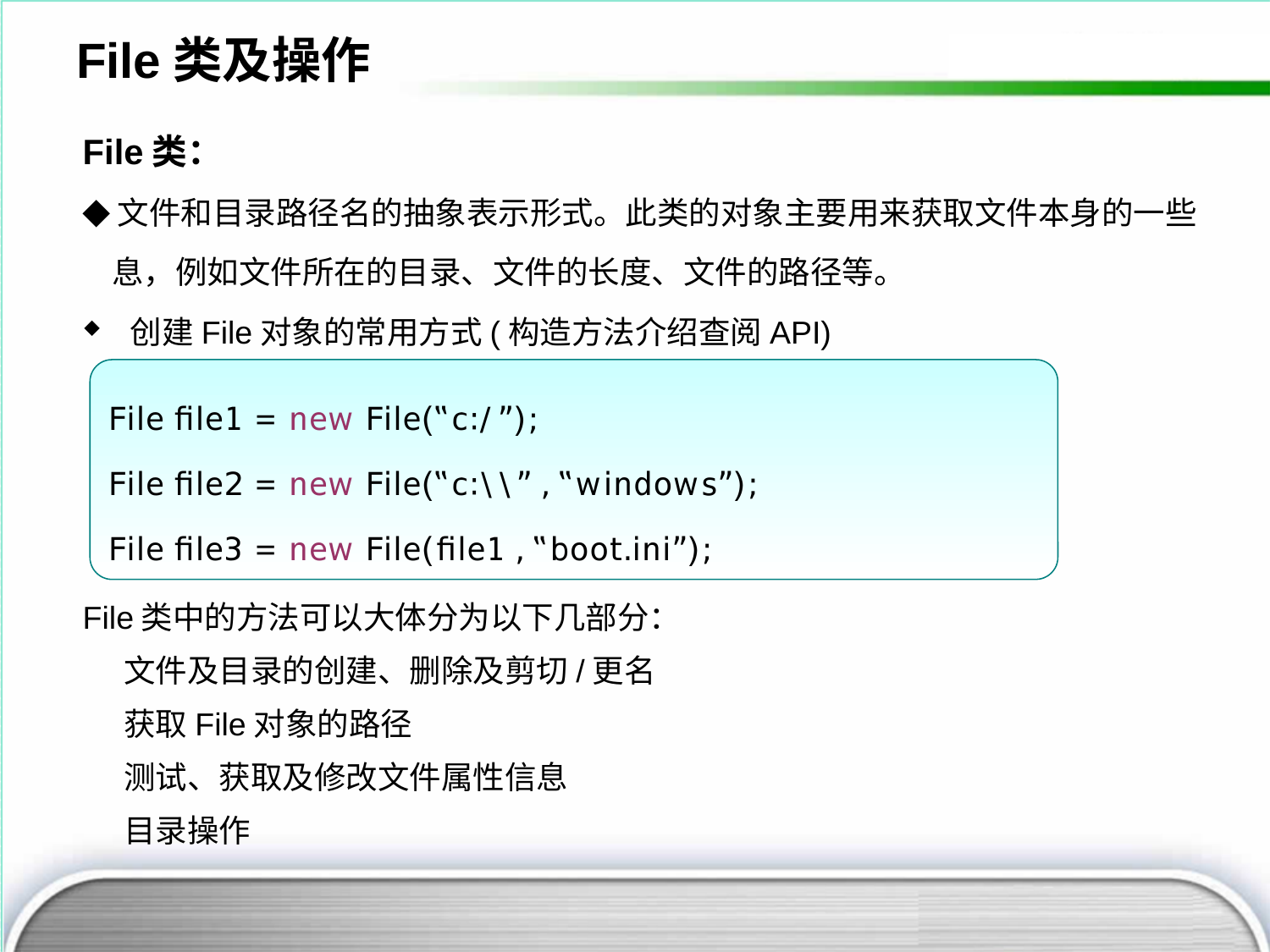

File类及操作
File类：
◆文件和目录路径名的抽象表示形式。此类的对象主要用来获取文件本身的一些
   息，例如文件所在的目录、文件的长度、文件的路径等。
创建File对象的常用方式(构造方法介绍查阅API)

File类中的方法可以大体分为以下几部分：
文件及目录的创建、删除及剪切/更名
获取File对象的路径
测试、获取及修改文件属性信息
目录操作

File file1 = new File(“c:/”);
File file2 = new File(“c:\\” , “windows”);
File file3 = new File(file1 , “boot.ini”);